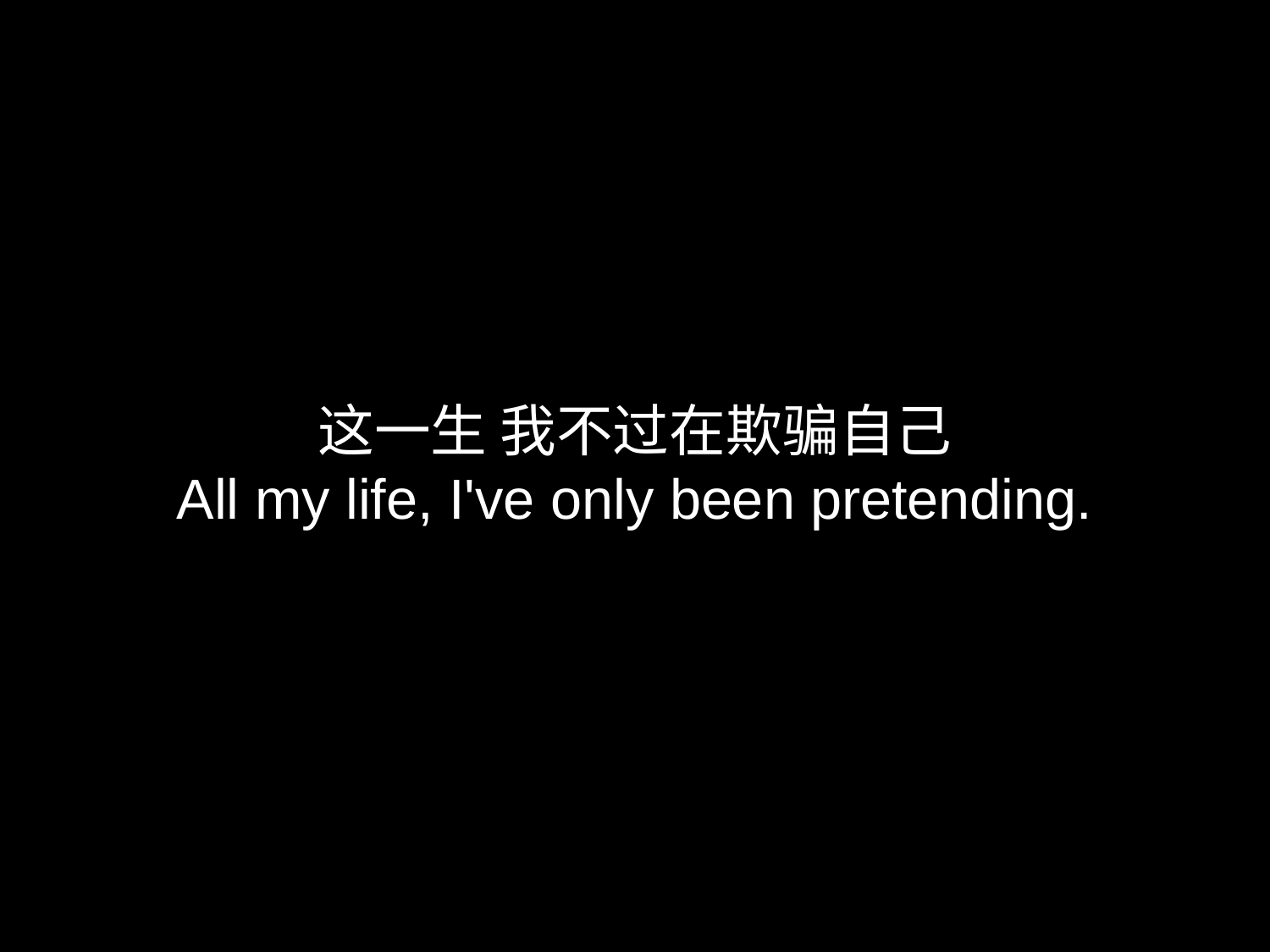

这一生 我不过在欺骗自己
All my life, I've only been pretending.